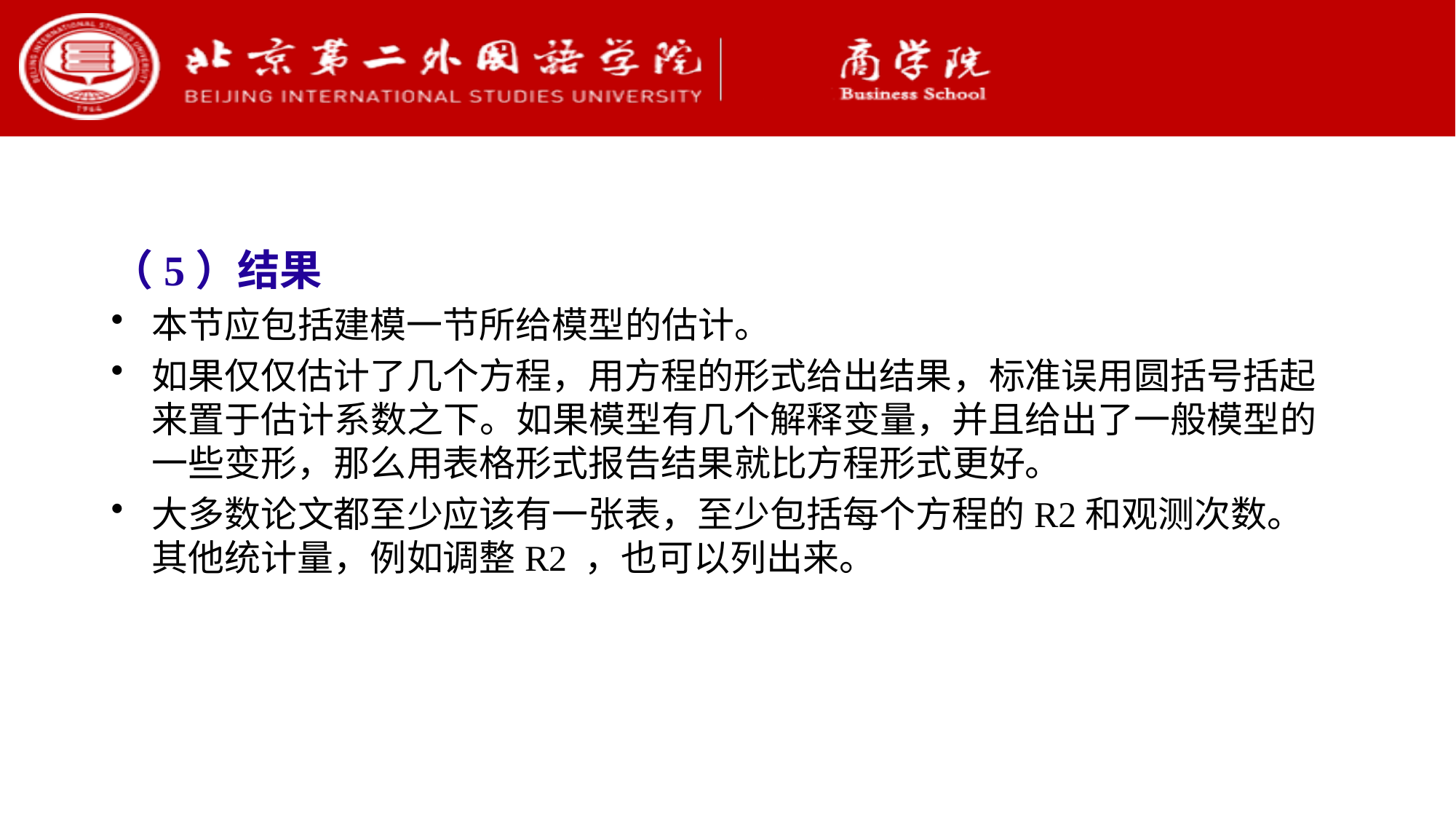

（5）结果
本节应包括建模一节所给模型的估计。
如果仅仅估计了几个方程，用方程的形式给出结果，标准误用圆括号括起来置于估计系数之下。如果模型有几个解释变量，并且给出了一般模型的一些变形，那么用表格形式报告结果就比方程形式更好。
大多数论文都至少应该有一张表，至少包括每个方程的R2和观测次数。其他统计量，例如调整R2 ，也可以列出来。